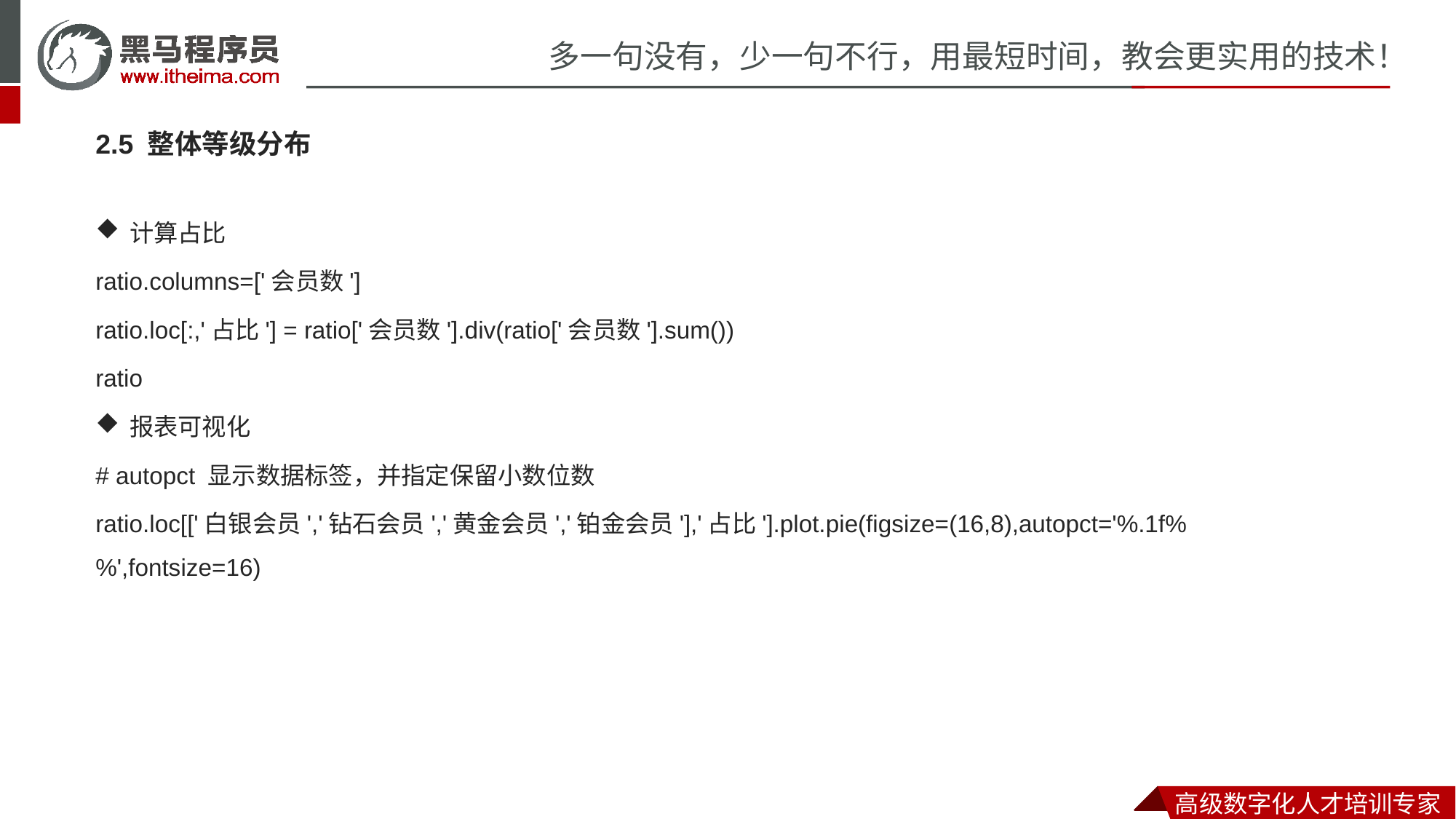

2.5 整体等级分布
计算占比
ratio.columns=['会员数']
ratio.loc[:,'占比'] = ratio['会员数'].div(ratio['会员数'].sum())
ratio
报表可视化
# autopct 显示数据标签，并指定保留小数位数
ratio.loc[['白银会员','钻石会员','黄金会员','铂金会员'],'占比'].plot.pie(figsize=(16,8),autopct='%.1f%%',fontsize=16)